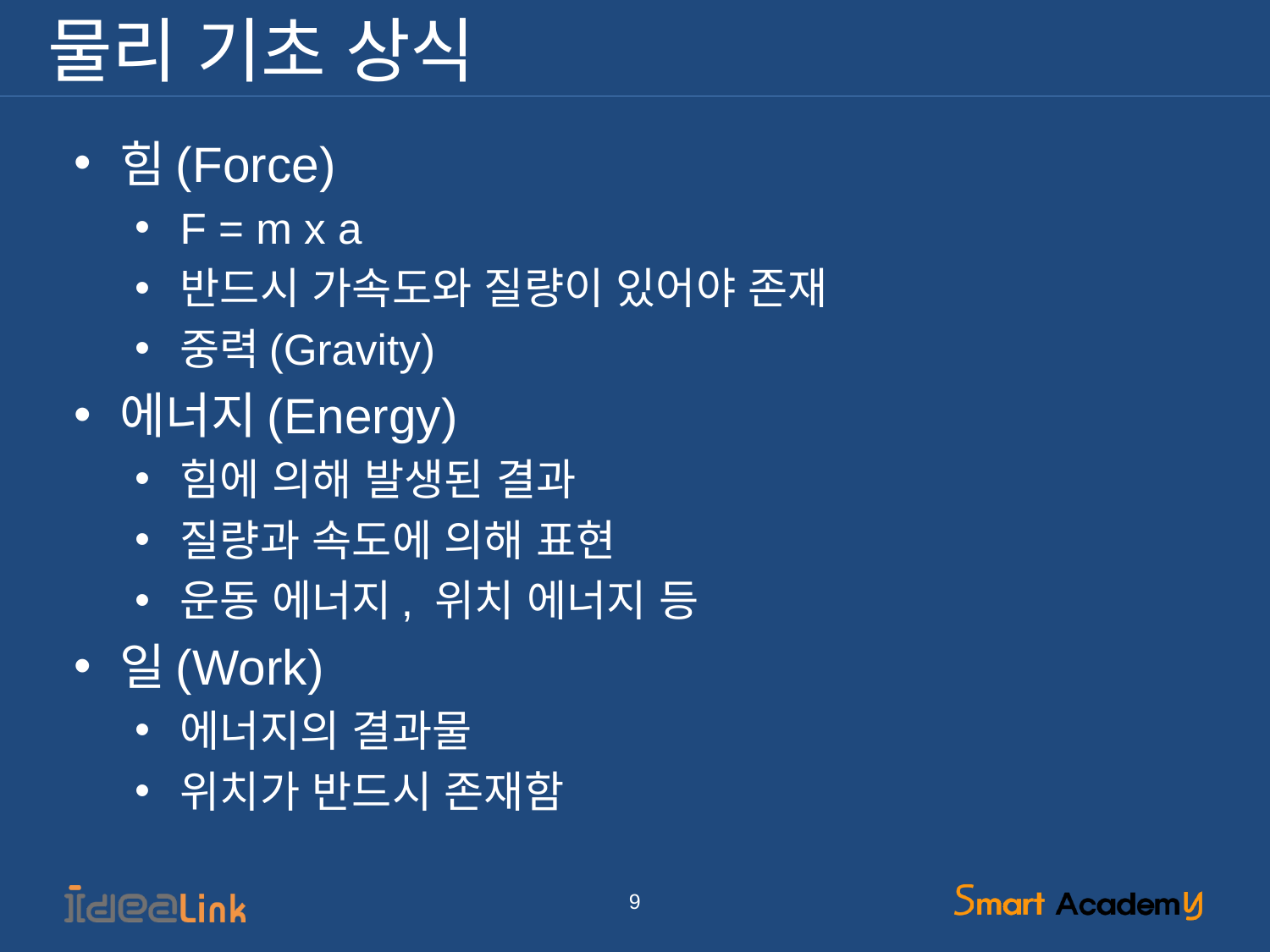

# 물리 기초 상식
힘(Force)
F = m x a
반드시 가속도와 질량이 있어야 존재
중력(Gravity)
에너지(Energy)
힘에 의해 발생된 결과
질량과 속도에 의해 표현
운동 에너지, 위치 에너지 등
일(Work)
에너지의 결과물
위치가 반드시 존재함

9